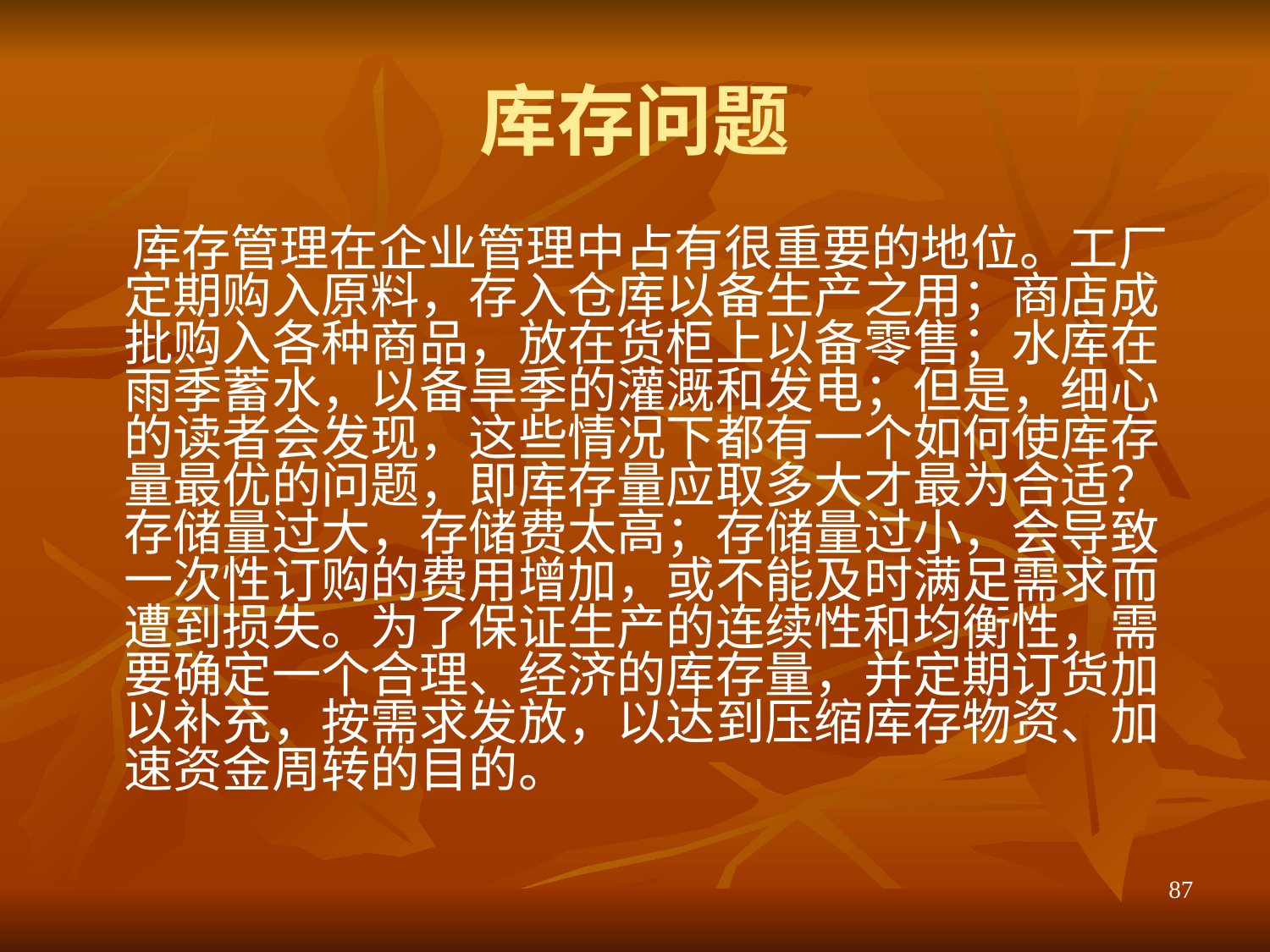

# 库存问题
    库存管理在企业管理中占有很重要的地位。工厂定期购入原料，存入仓库以备生产之用；商店成批购入各种商品，放在货柜上以备零售；水库在雨季蓄水，以备旱季的灌溉和发电；但是，细心的读者会发现，这些情况下都有一个如何使库存量最优的问题，即库存量应取多大才最为合适？存储量过大，存储费太高；存储量过小，会导致一次性订购的费用增加，或不能及时满足需求而遭到损失。为了保证生产的连续性和均衡性，需要确定一个合理、经济的库存量，并定期订货加以补充，按需求发放，以达到压缩库存物资、加速资金周转的目的。
87